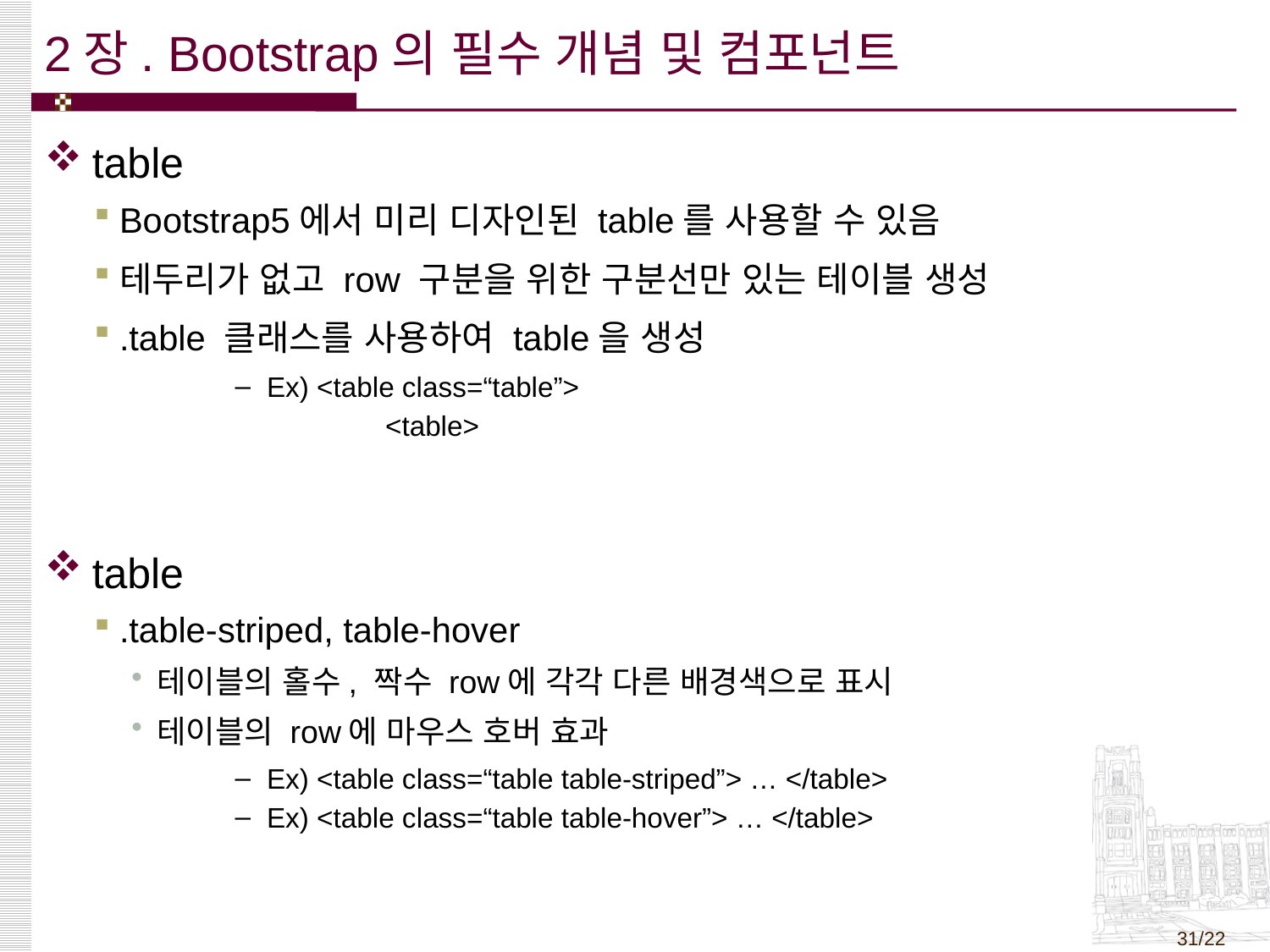

# 2장. Bootstrap의 필수 개념 및 컴포넌트
table
Bootstrap5에서 미리 디자인된 table를 사용할 수 있음
테두리가 없고 row 구분을 위한 구분선만 있는 테이블 생성
.table 클래스를 사용하여 table을 생성
Ex) <table class=“table”>
	   <table>
table
.table-striped, table-hover
테이블의 홀수, 짝수 row에 각각 다른 배경색으로 표시
테이블의 row에 마우스 호버 효과
Ex) <table class=“table table-striped”> … </table>
Ex) <table class=“table table-hover”> … </table>